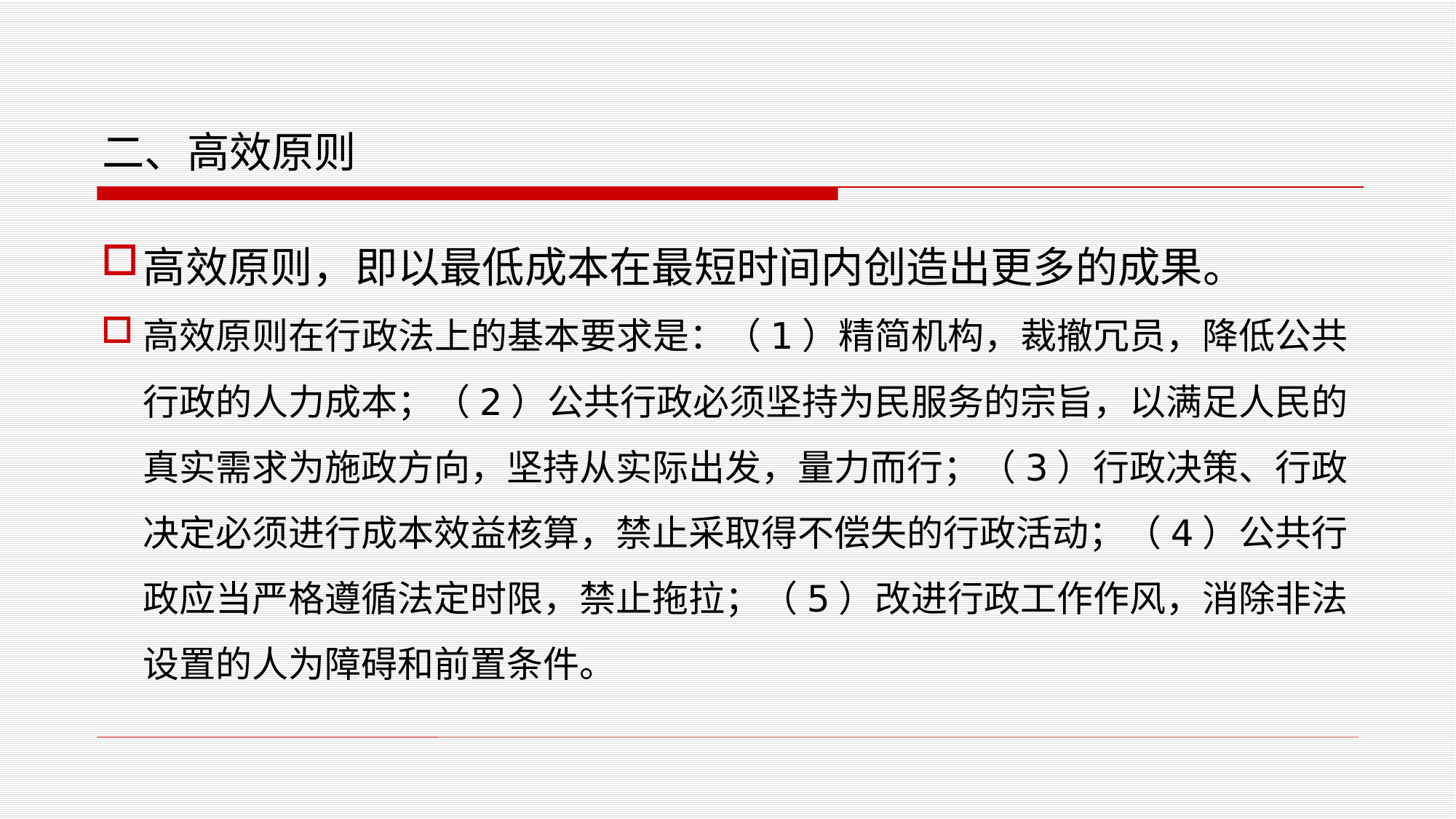

# 二、高效原则
高效原则，即以最低成本在最短时间内创造出更多的成果。
高效原则在行政法上的基本要求是：（1）精简机构，裁撤冗员，降低公共行政的人力成本；（2）公共行政必须坚持为民服务的宗旨，以满足人民的真实需求为施政方向，坚持从实际出发，量力而行；（3）行政决策、行政决定必须进行成本效益核算，禁止采取得不偿失的行政活动；（4）公共行政应当严格遵循法定时限，禁止拖拉；（5）改进行政工作作风，消除非法设置的人为障碍和前置条件。